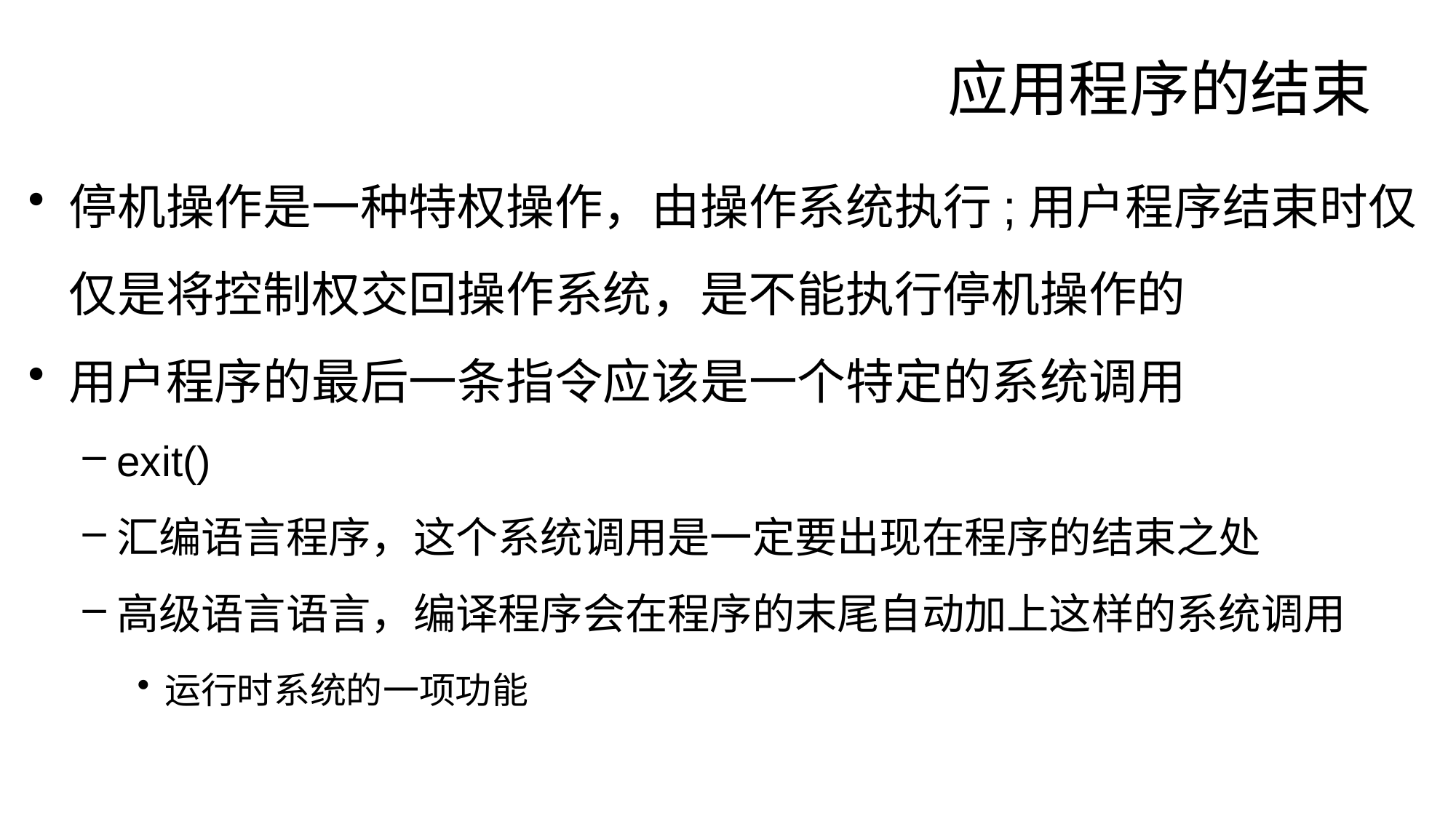

# 应用程序的结束
停机操作是一种特权操作，由操作系统执行;用户程序结束时仅仅是将控制权交回操作系统，是不能执行停机操作的
用户程序的最后一条指令应该是一个特定的系统调用
exit()
汇编语言程序，这个系统调用是一定要出现在程序的结束之处
高级语言语言，编译程序会在程序的末尾自动加上这样的系统调用
运行时系统的一项功能